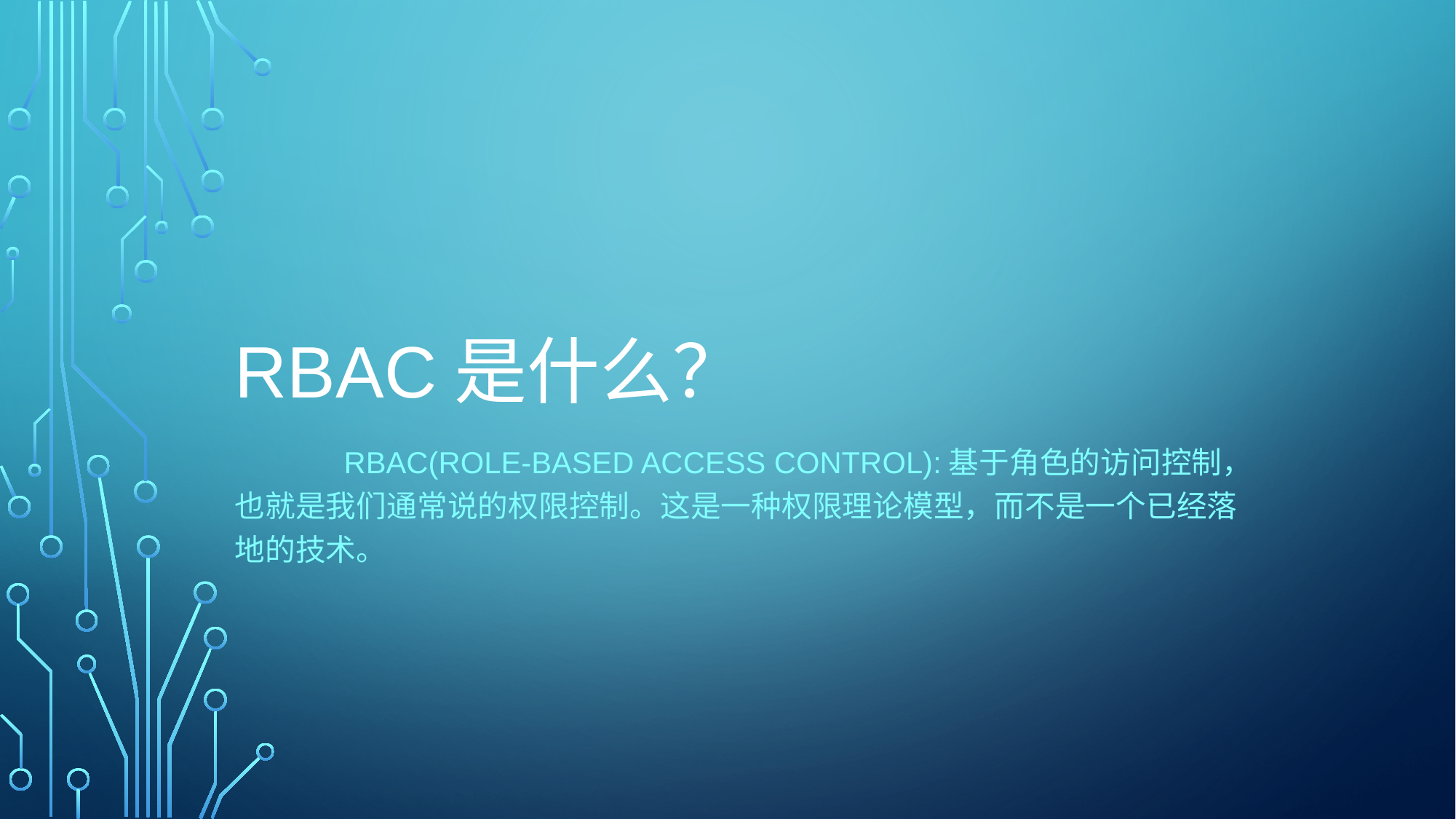

# RBAC是什么？
	RBAC(role-based access control):基于角色的访问控制，也就是我们通常说的权限控制。这是一种权限理论模型，而不是一个已经落地的技术。